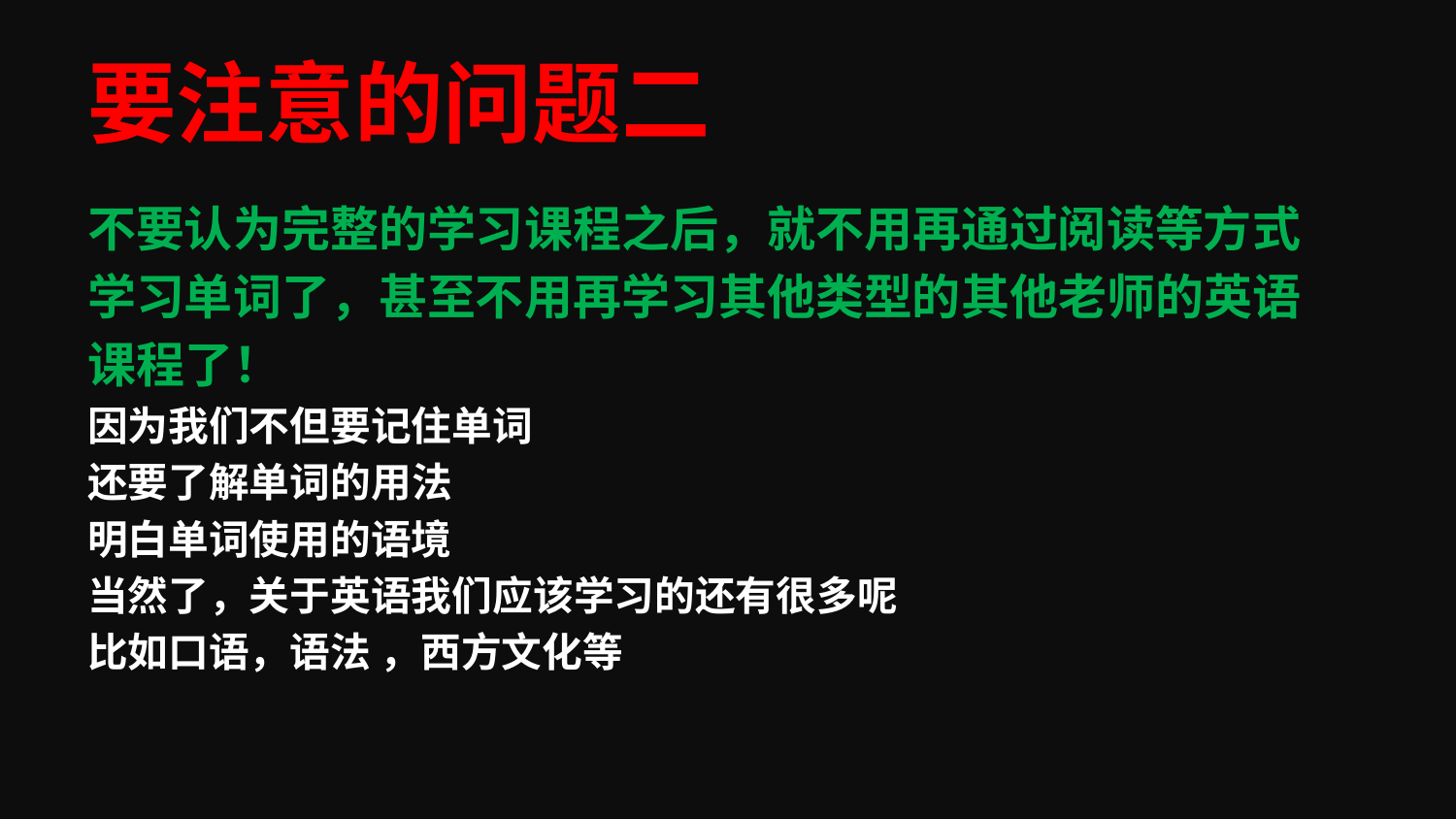

# 要注意的问题二
不要认为完整的学习课程之后，就不用再通过阅读等方式
学习单词了，甚至不用再学习其他类型的其他老师的英语
课程了！
因为我们不但要记住单词
还要了解单词的用法
明白单词使用的语境
当然了，关于英语我们应该学习的还有很多呢
比如口语，语法 ，西方文化等